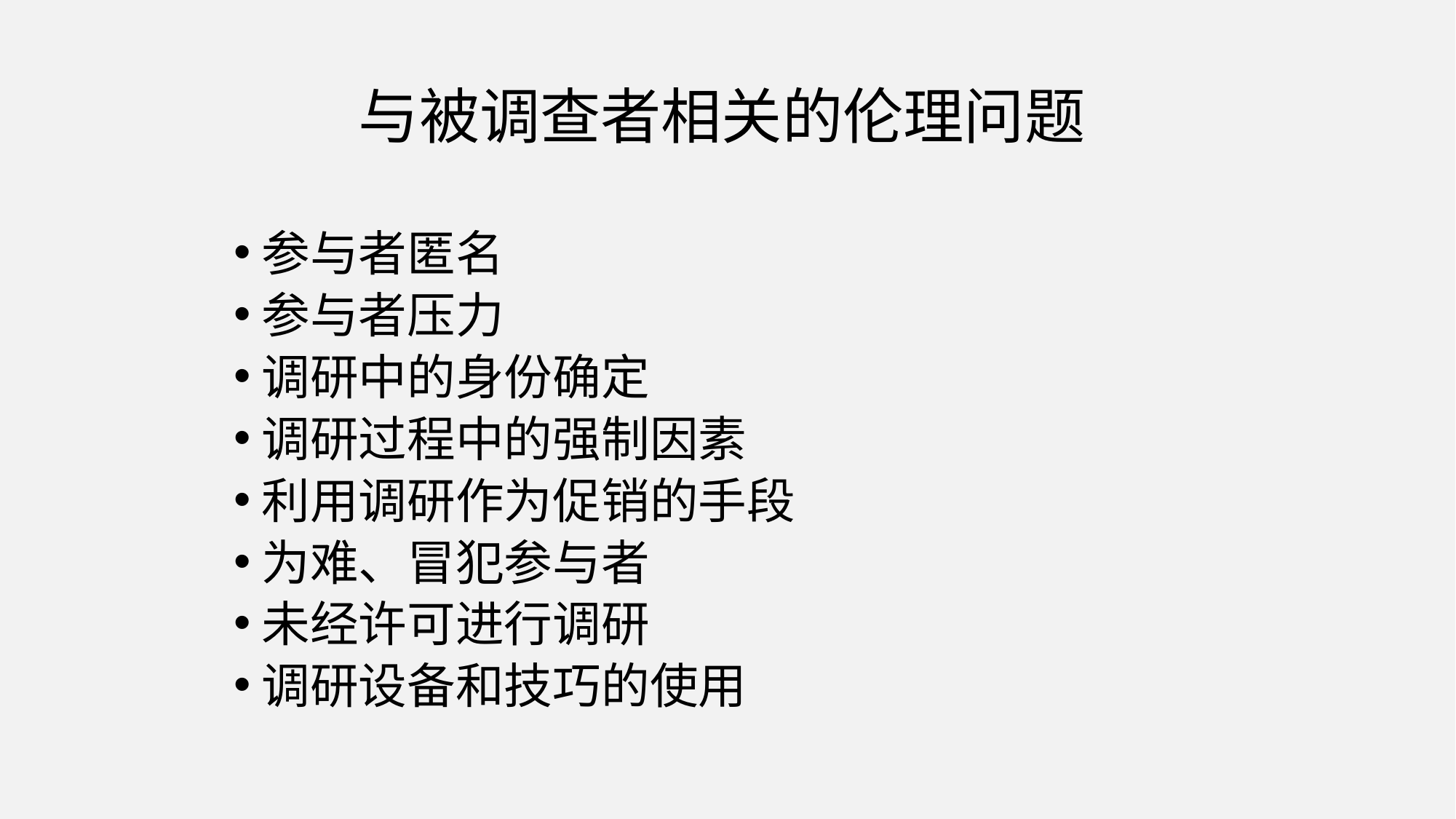

# 与被调查者相关的伦理问题
参与者匿名
参与者压力
调研中的身份确定
调研过程中的强制因素
利用调研作为促销的手段
为难、冒犯参与者
未经许可进行调研
调研设备和技巧的使用